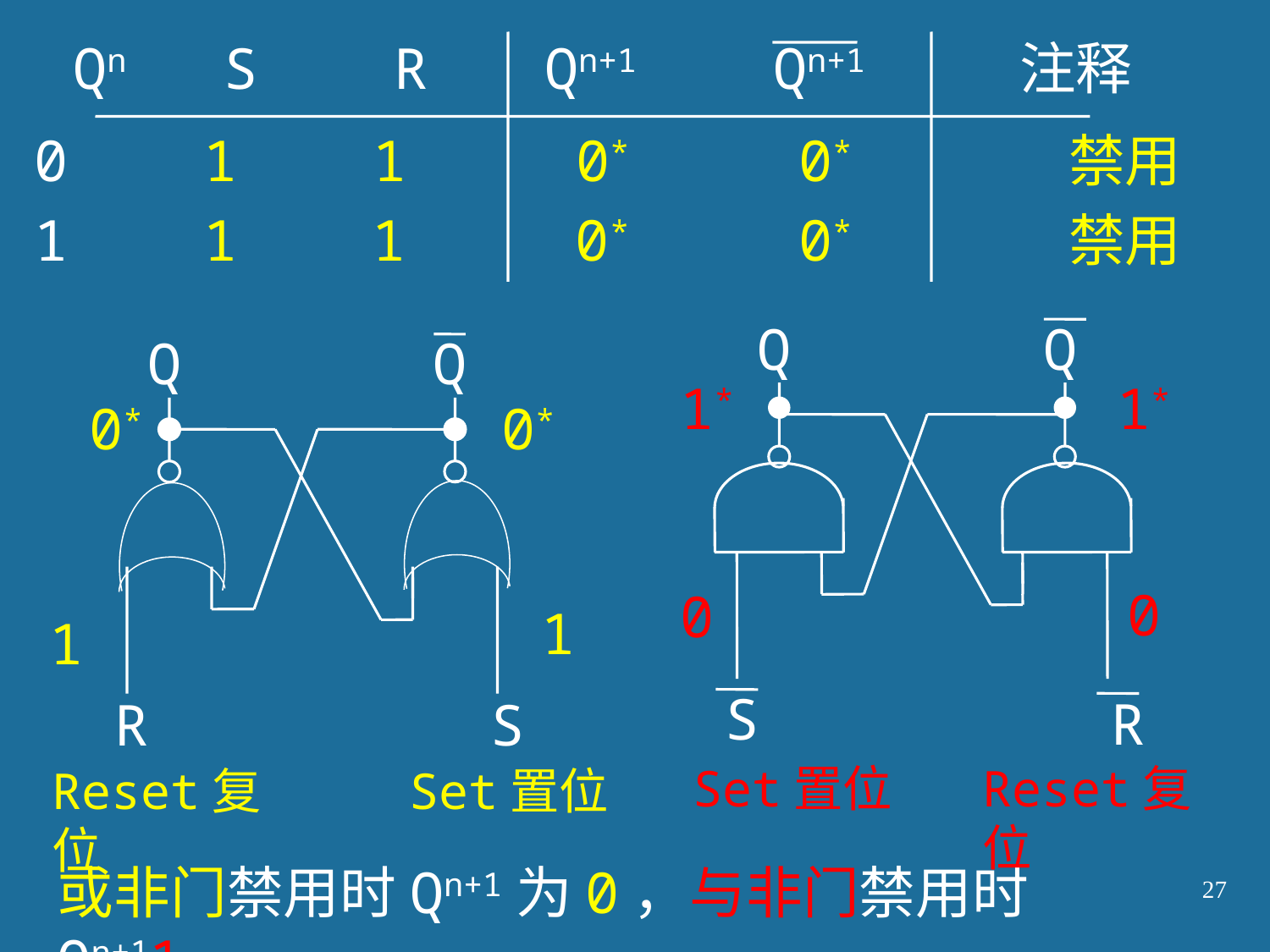

Qn     S       R      Qn+1       Qn+1     注释

0    1    1     0*     0*      禁用
1    1    1     0*     0*      禁用
Q
Q

 S
 R

Set置位
Reset复位
1*
1*
0
0
Q
Q

 R
 S

Reset复位
Set置位
0*
0*
1
1
或非门禁用时Qn+1为0，与非门禁用时Qn+11。
27